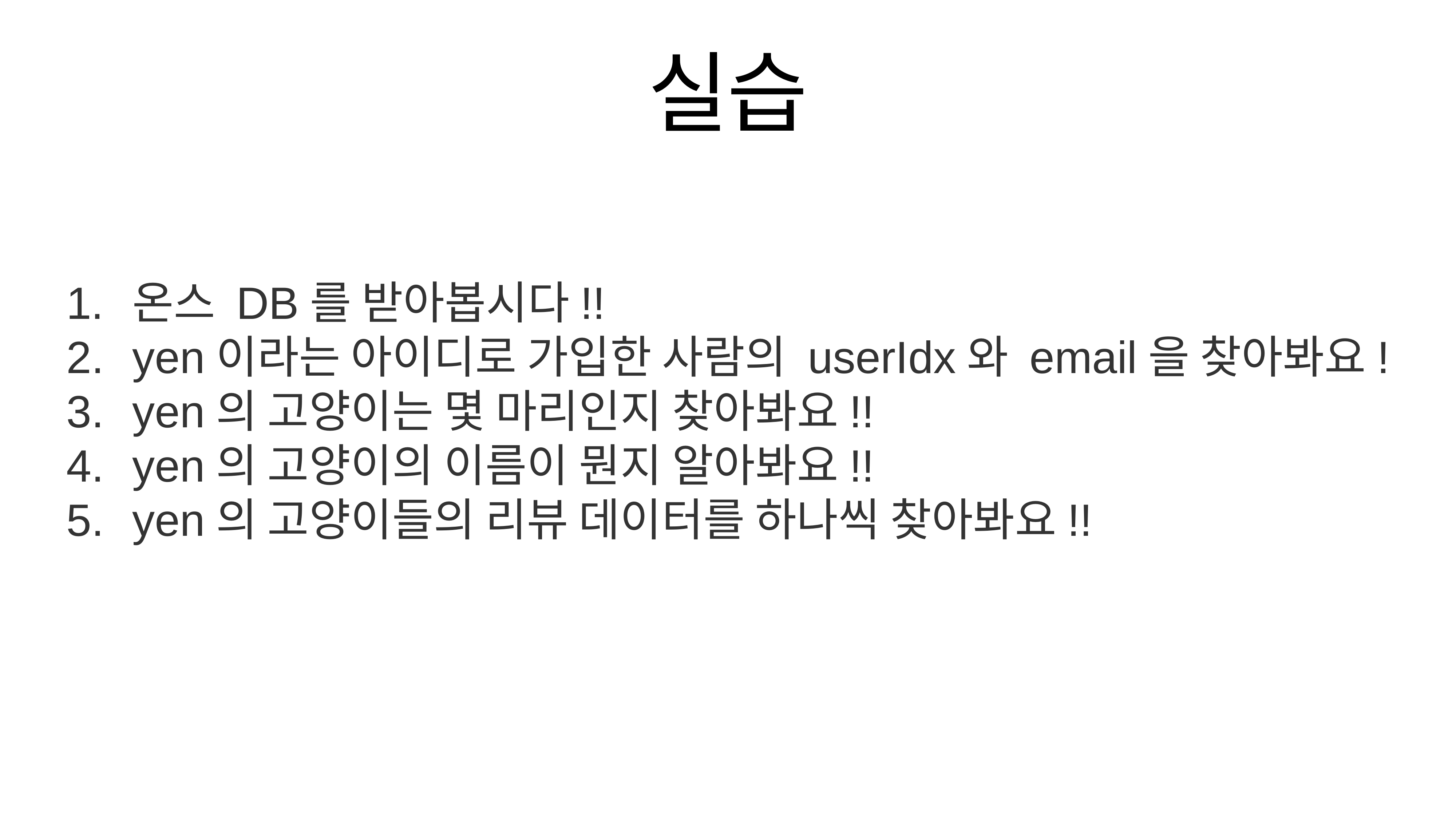

실습
온스 DB를 받아봅시다!!
yen이라는 아이디로 가입한 사람의 userIdx와 email을 찾아봐요!
yen의 고양이는 몇 마리인지 찾아봐요!!
yen의 고양이의 이름이 뭔지 알아봐요!!
yen의 고양이들의 리뷰 데이터를 하나씩 찾아봐요!!